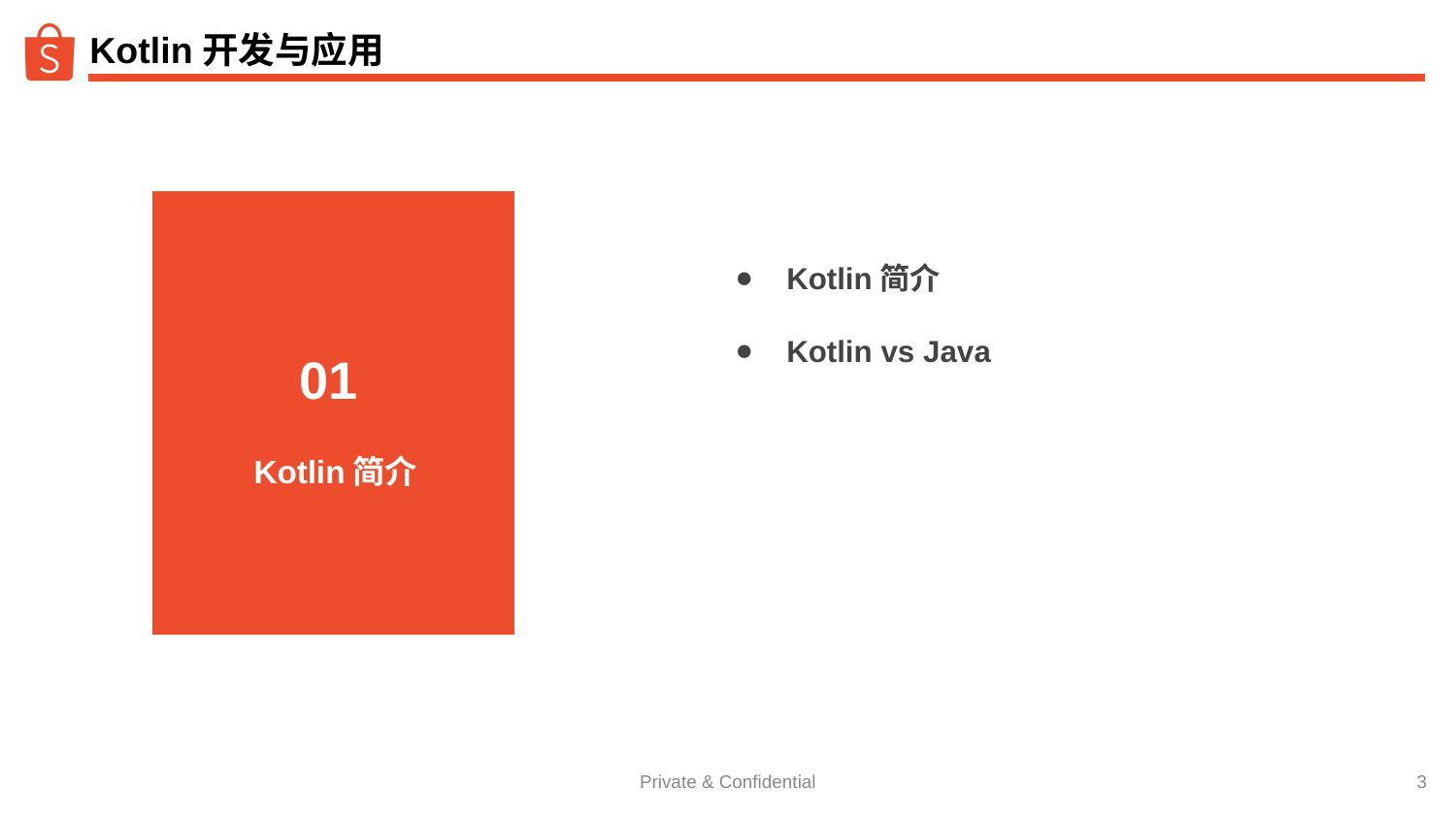

# Kotlin开发与应用

Kotlin简介
Kotlin vs Java
 01

Kotlin简介
简介
3